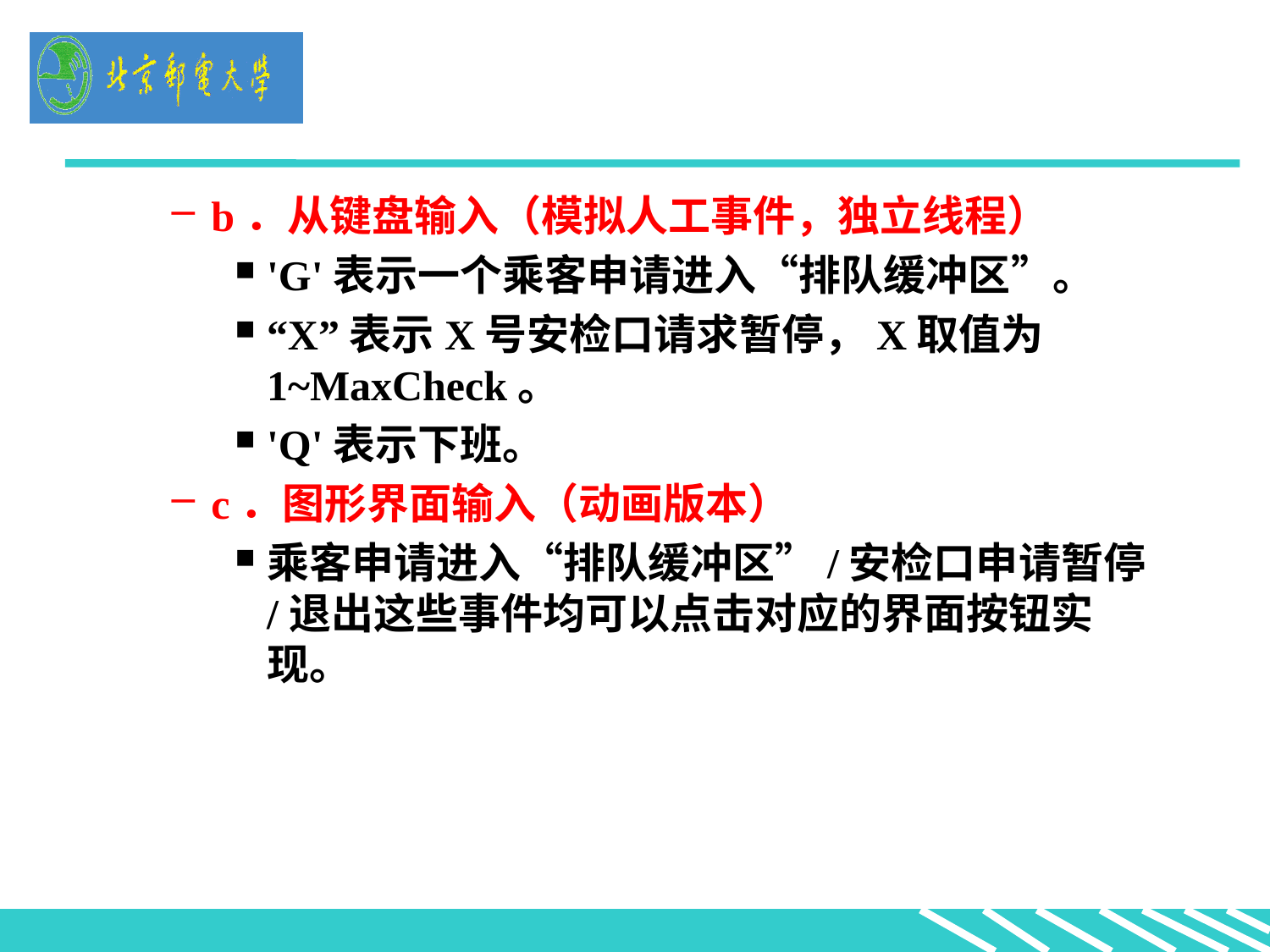

#
b．从键盘输入（模拟人工事件，独立线程）
'G'表示一个乘客申请进入“排队缓冲区”。
“X”表示X号安检口请求暂停，X取值为1~MaxCheck。
'Q'表示下班。
c．图形界面输入（动画版本）
乘客申请进入“排队缓冲区”/安检口申请暂停/退出这些事件均可以点击对应的界面按钮实现。
9